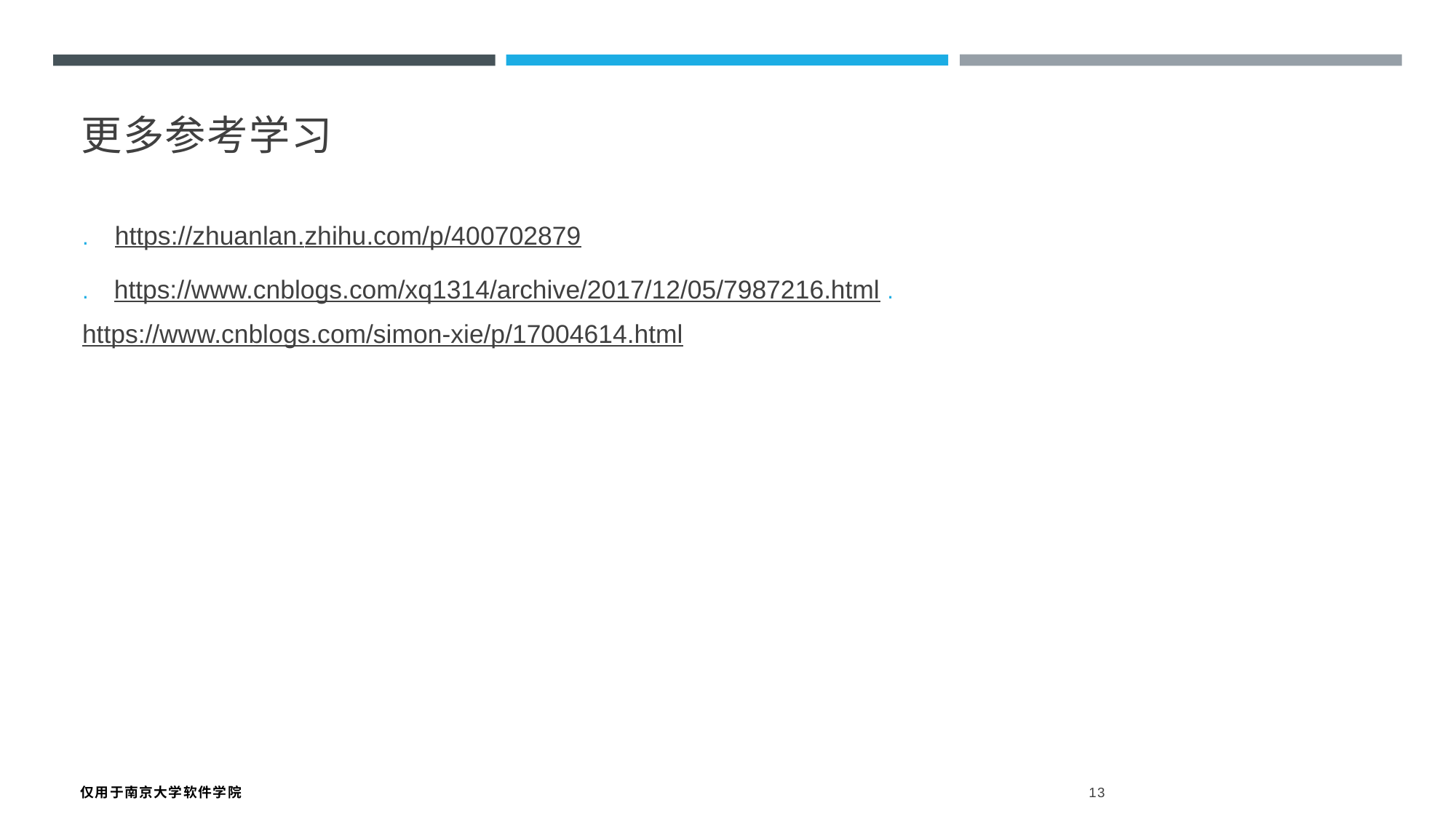

更多参考学习

.    https://zhuanlan.zhihu.com/p/400702879

.    https://www.cnblogs.com/xq1314/archive/2017/12/05/7987216.html .    https://www.cnblogs.com/simon-xie/p/17004614.html

仅用于南京大学软件学院                                                                                                                                                                                                                                                                                13